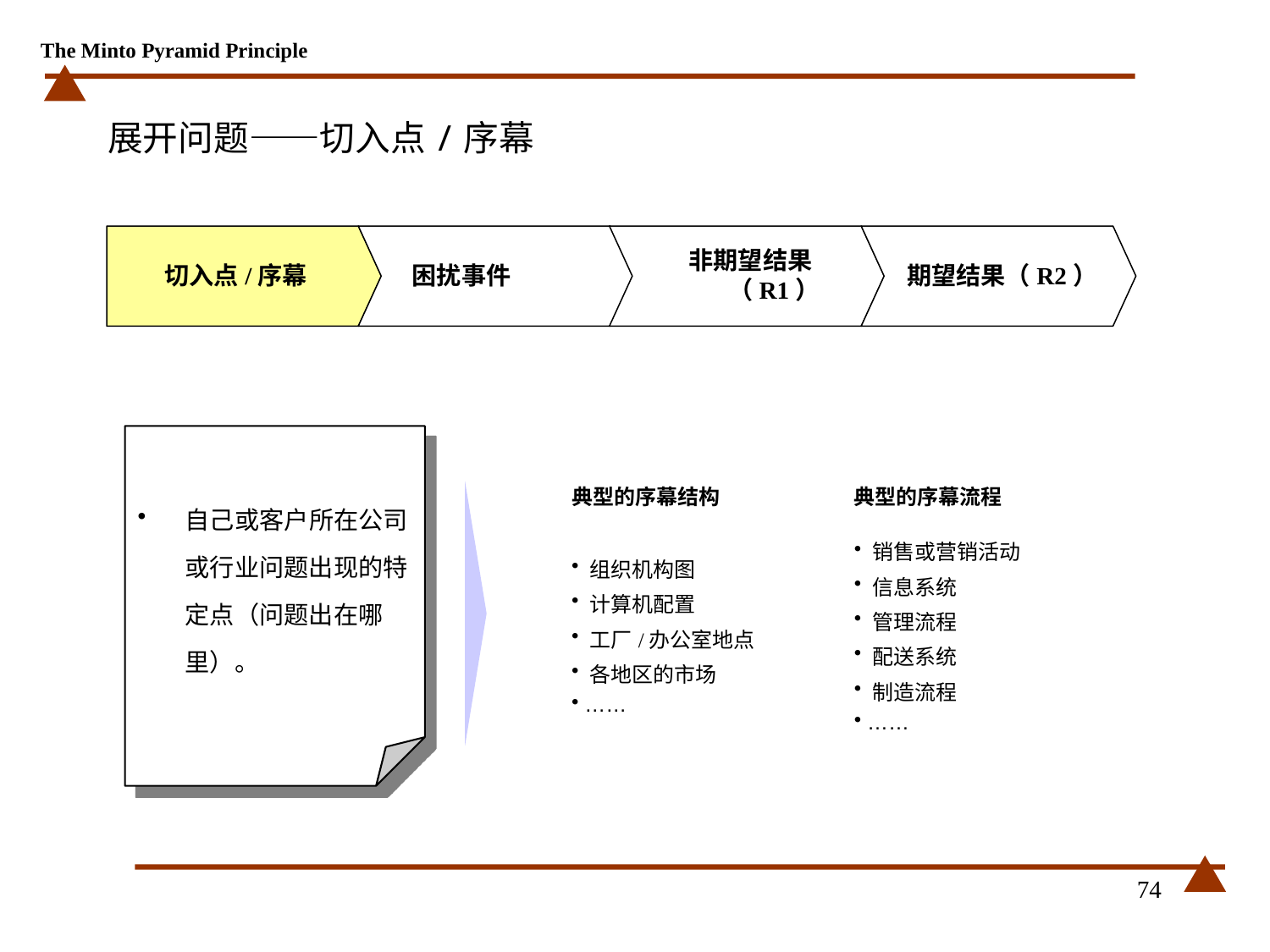

# 展开问题——切入点/序幕

切入点/序幕
困扰事件
非期望结果（R1）
期望结果（R2）
自己或客户所在公司或行业问题出现的特定点（问题出在哪里）。
| 典型的序幕结构 | 典型的序幕流程 |
| --- | --- |
| 组织机构图 计算机配置 工厂/办公室地点 各地区的市场 …… | 销售或营销活动 信息系统 管理流程 配送系统 制造流程 …… |

74